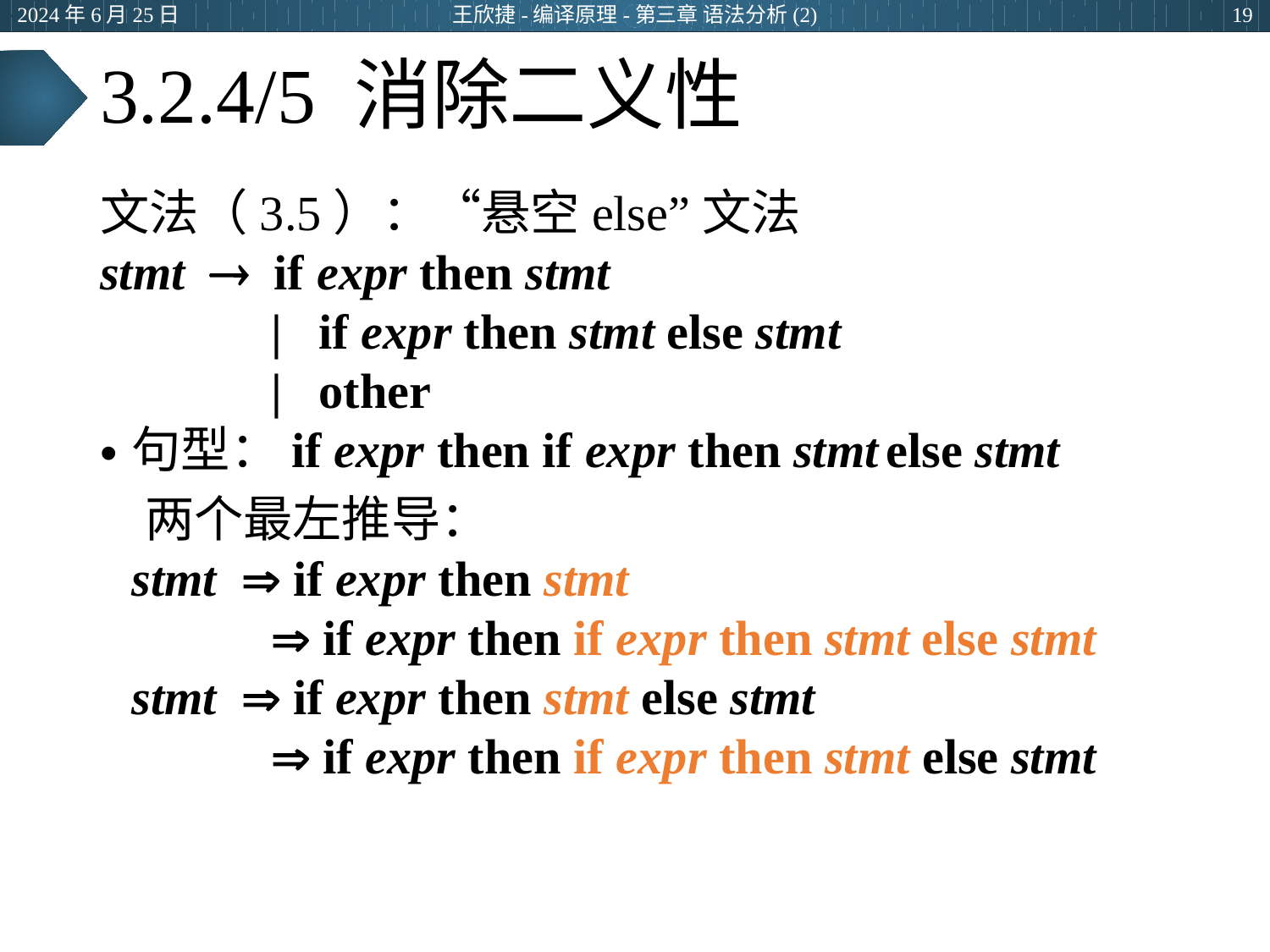

2024年6月25日
王欣捷-编译原理-第三章 语法分析(2)
19
# 3.2.4/5 消除二义性
文法（3.5）：“悬空else”文法
stmt  →  if expr then stmt
		 |   if expr then stmt else stmt
		 |   other
句型：if expr then if expr then stmt else stmt
   两个最左推导：
	stmt  ⇒ if expr then stmt
		 ⇒ if expr then if expr then stmt else stmt
	stmt  ⇒ if expr then stmt else stmt
		 ⇒ if expr then if expr then stmt else stmt